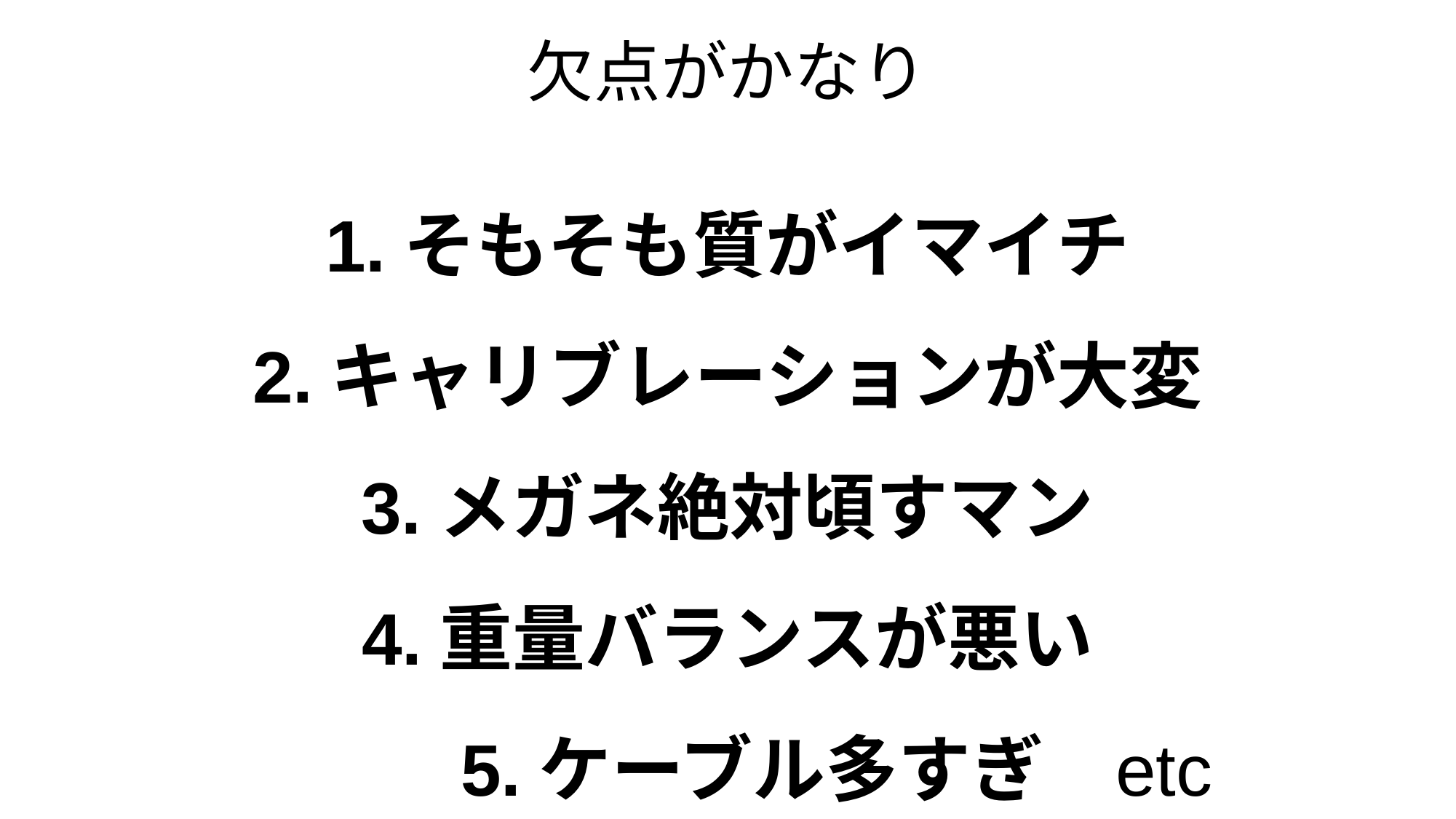

# 欠点がかなり
1.そもそも質がイマイチ
2.キャリブレーションが大変
3.メガネ絶対頃すマン
4.重量バランスが悪い
		5.ケーブル多すぎ	etc